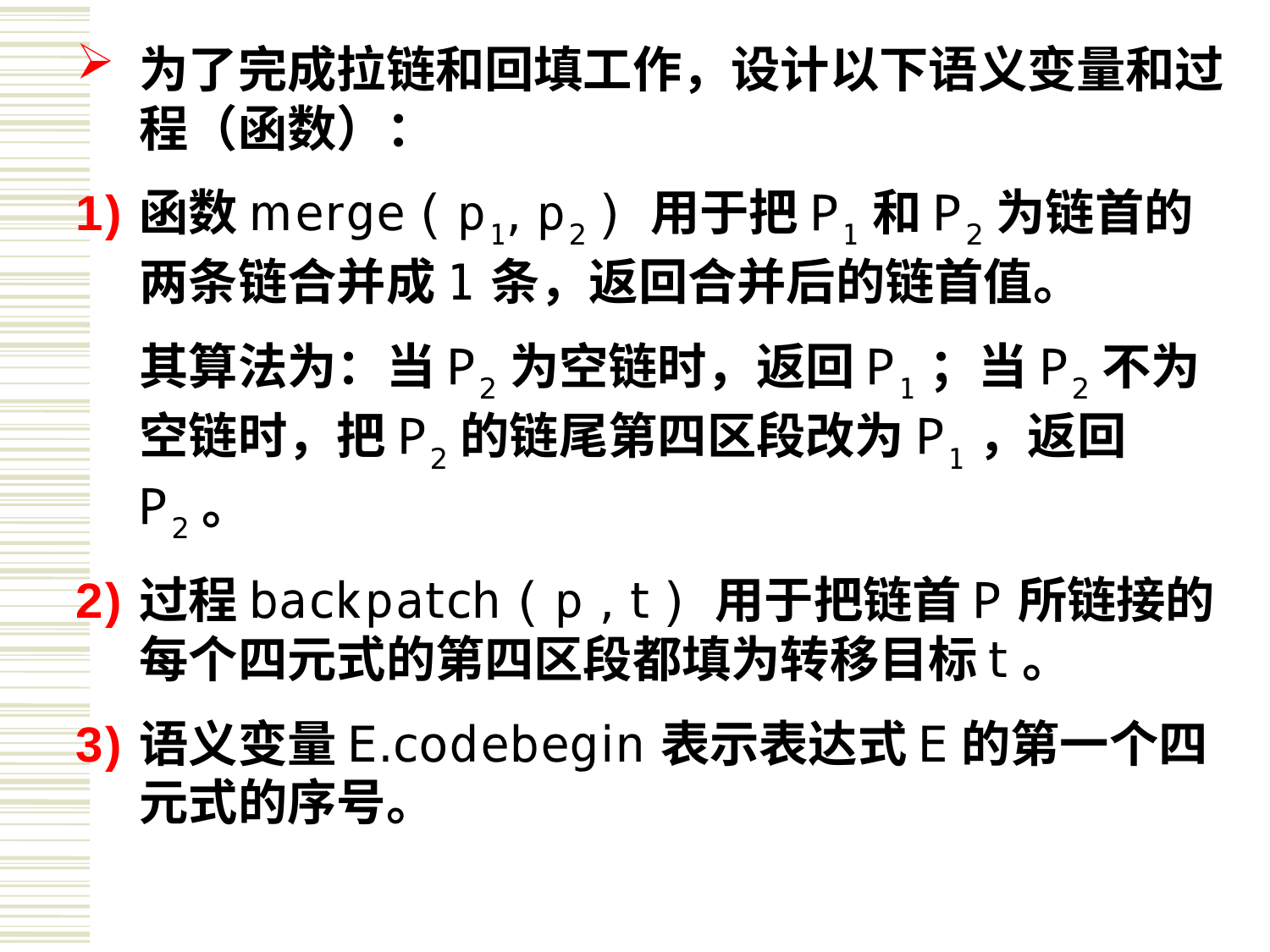

为了完成拉链和回填工作，设计以下语义变量和过程（函数）：
函数merge ( p1, p2 ) 用于把P1和P2为链首的两条链合并成1条，返回合并后的链首值。
	其算法为：当P2为空链时，返回P1；当P2不为空链时，把P2的链尾第四区段改为P1，返回P2。
过程backpatch ( p , t ) 用于把链首P所链接的每个四元式的第四区段都填为转移目标t。
语义变量E.codebegin表示表达式E的第一个四元式的序号。